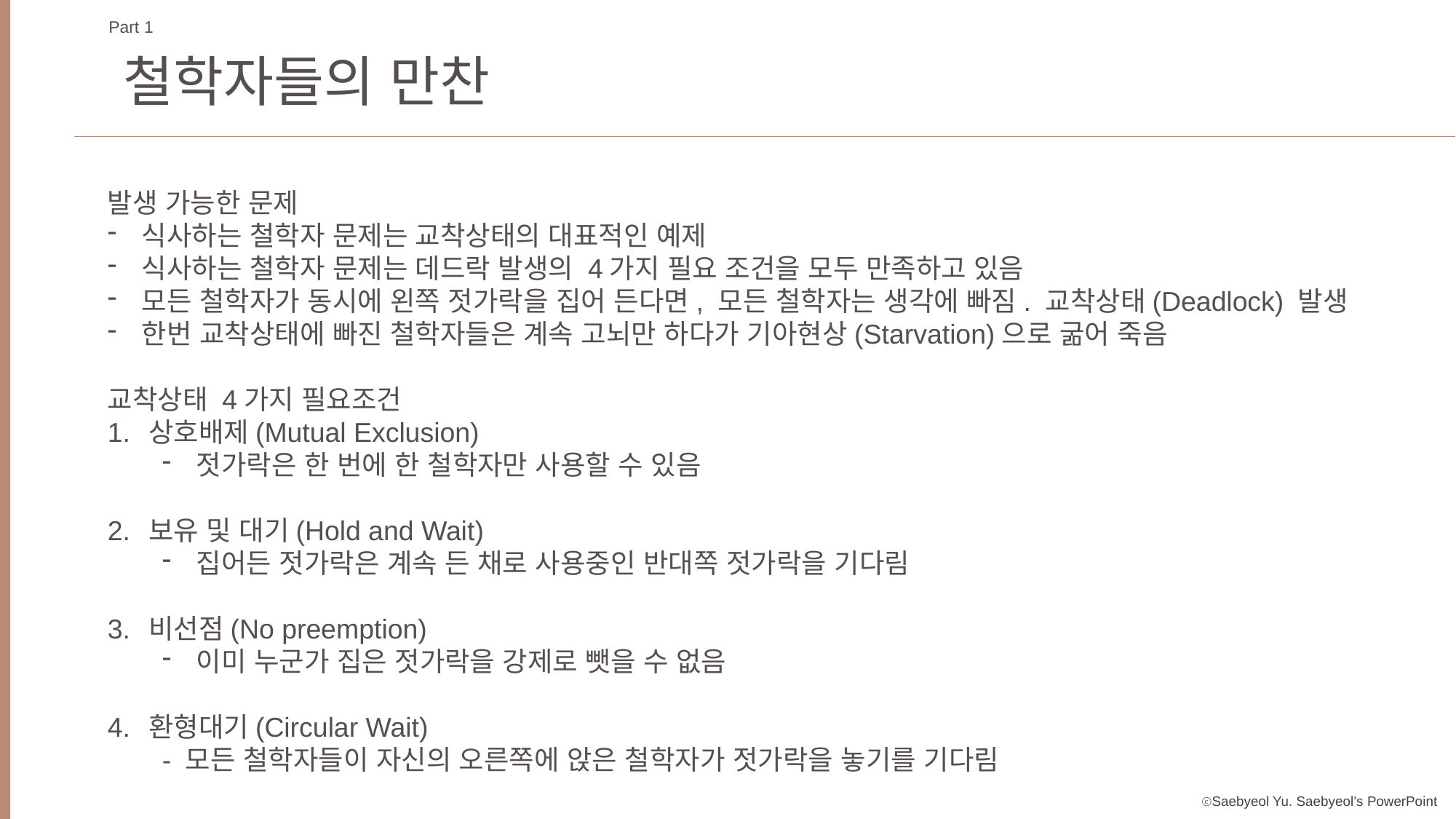

Part 1
철학자들의 만찬
발생 가능한 문제
식사하는 철학자 문제는 교착상태의 대표적인 예제
식사하는 철학자 문제는 데드락 발생의 4가지 필요 조건을 모두 만족하고 있음
모든 철학자가 동시에 왼쪽 젓가락을 집어 든다면, 모든 철학자는 생각에 빠짐. 교착상태(Deadlock) 발생
한번 교착상태에 빠진 철학자들은 계속 고뇌만 하다가 기아현상(Starvation)으로 굶어 죽음

교착상태 4가지 필요조건
상호배제(Mutual Exclusion)
젓가락은 한 번에 한 철학자만 사용할 수 있음

보유 및 대기(Hold and Wait)
집어든 젓가락은 계속 든 채로 사용중인 반대쪽 젓가락을 기다림

비선점(No preemption)
이미 누군가 집은 젓가락을 강제로 뺏을 수 없음

환형대기(Circular Wait)
- 모든 철학자들이 자신의 오른쪽에 앉은 철학자가 젓가락을 놓기를 기다림